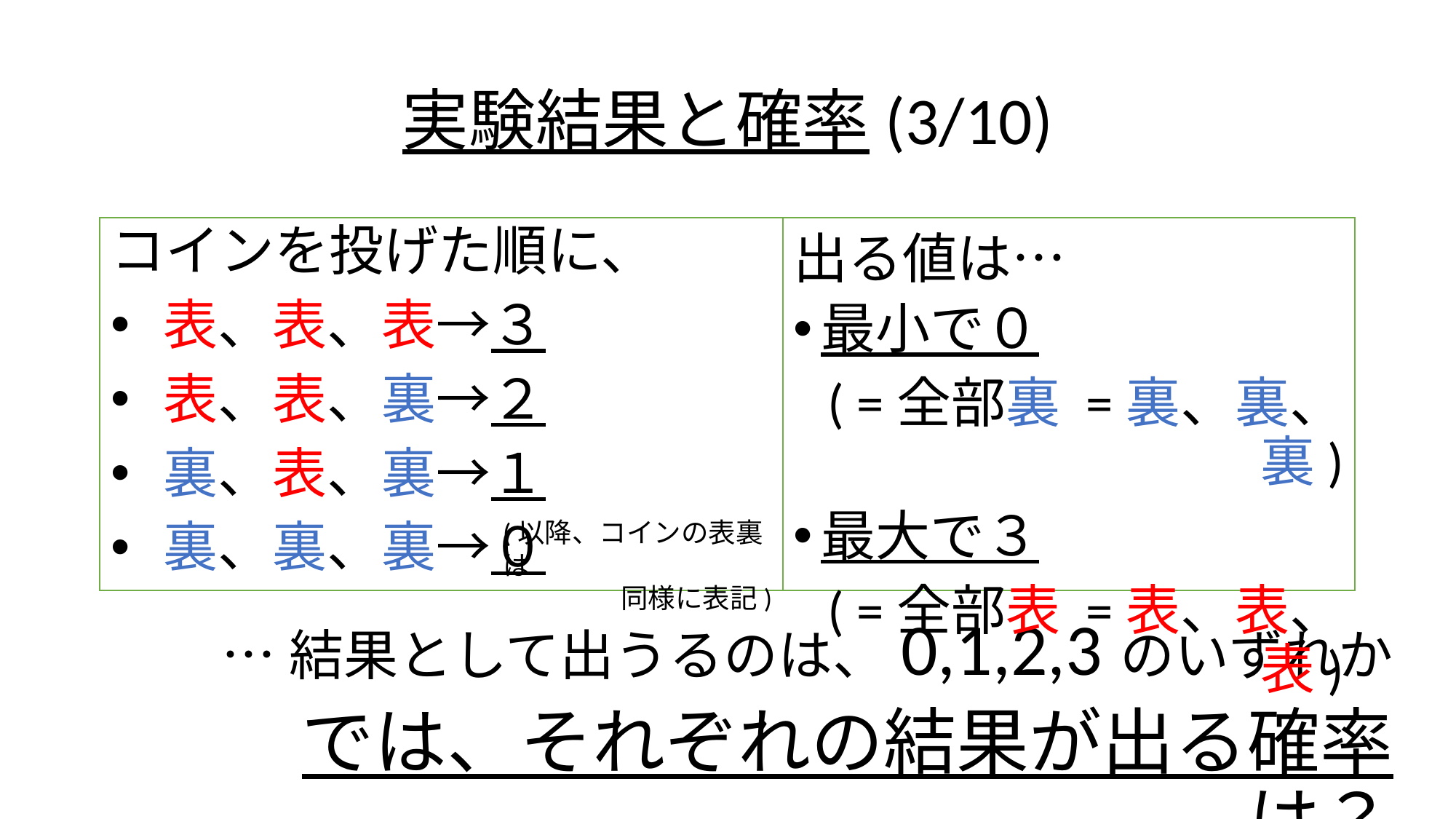

# 実験結果と確率(3/10)

コインを投げた順に、
 表、表、表→３
 表、表、裏→２
 裏、表、裏→１
 裏、裏、裏→０

出る値は…
最小で０
( =全部裏 =裏、裏、裏)
最大で３
( =全部表 =表、表、表)
(以降、コインの表裏は
同様に表記)
…結果として出うるのは、0,1,2,3のいずれか
では、それぞれの結果が出る確率は？